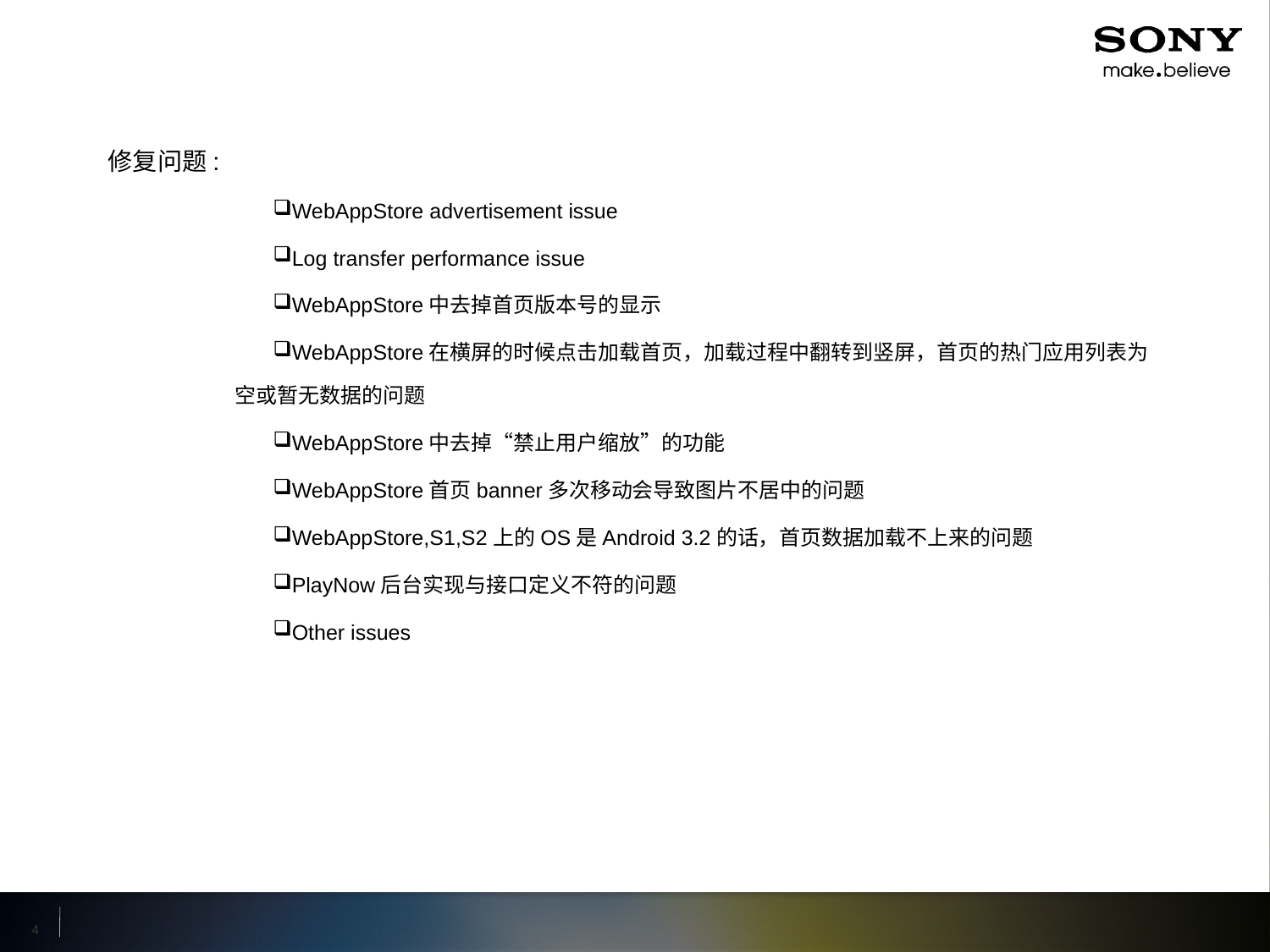

修复问题:
WebAppStore advertisement issue
Log transfer performance issue
WebAppStore中去掉首页版本号的显示
WebAppStore在横屏的时候点击加载首页，加载过程中翻转到竖屏，首页的热门应用列表为空或暂无数据的问题
WebAppStore中去掉“禁止用户缩放”的功能
WebAppStore首页banner多次移动会导致图片不居中的问题
WebAppStore,S1,S2上的OS是Android 3.2的话，首页数据加载不上来的问题
PlayNow后台实现与接口定义不符的问题
Other issues